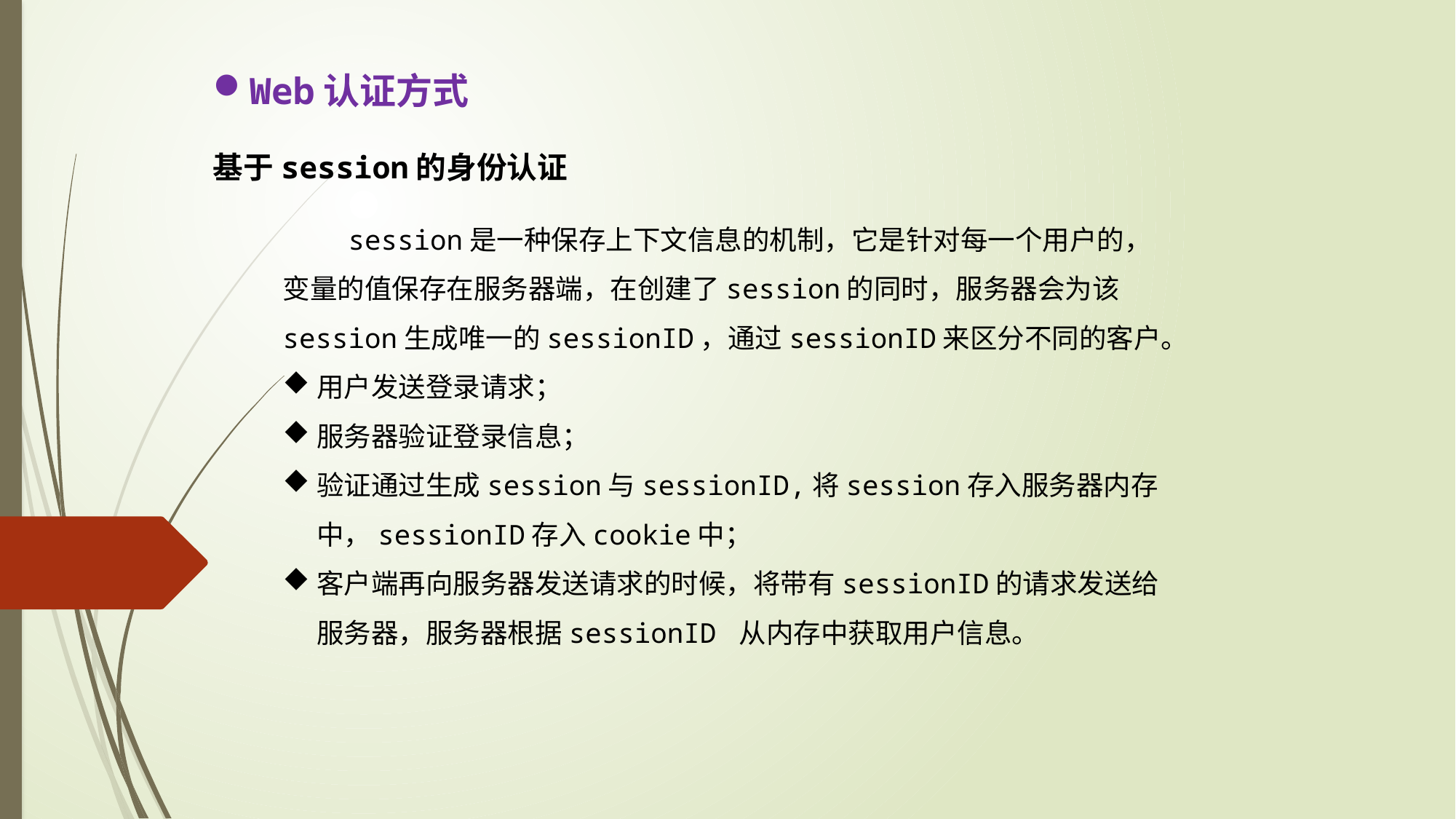

Web认证方式
基于session的身份认证
    session是一种保存上下文信息的机制，它是针对每一个用户的，变量的值保存在服务器端，在创建了session的同时，服务器会为该session生成唯一的sessionID，通过sessionID来区分不同的客户。
用户发送登录请求；
服务器验证登录信息；
验证通过生成session与sessionID,将session存入服务器内存中，sessionID存入cookie中；
客户端再向服务器发送请求的时候，将带有sessionID的请求发送给服务器，服务器根据sessionID 从内存中获取用户信息。